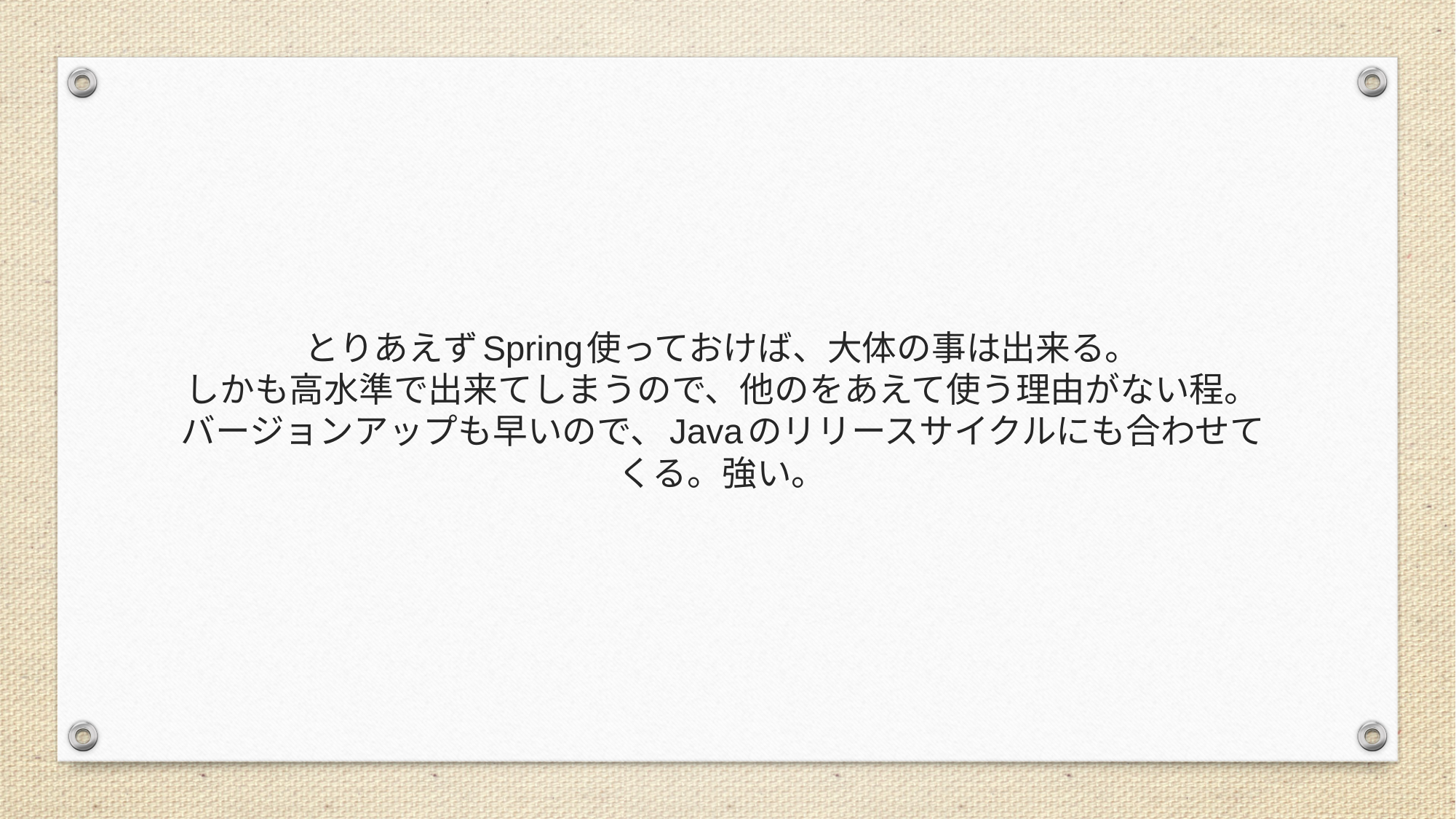

とりあえずSpring使っておけば、大体の事は出来る。
しかも高水準で出来てしまうので、他のをあえて使う理由がない程。
バージョンアップも早いので、Javaのリリースサイクルにも合わせてくる。強い。